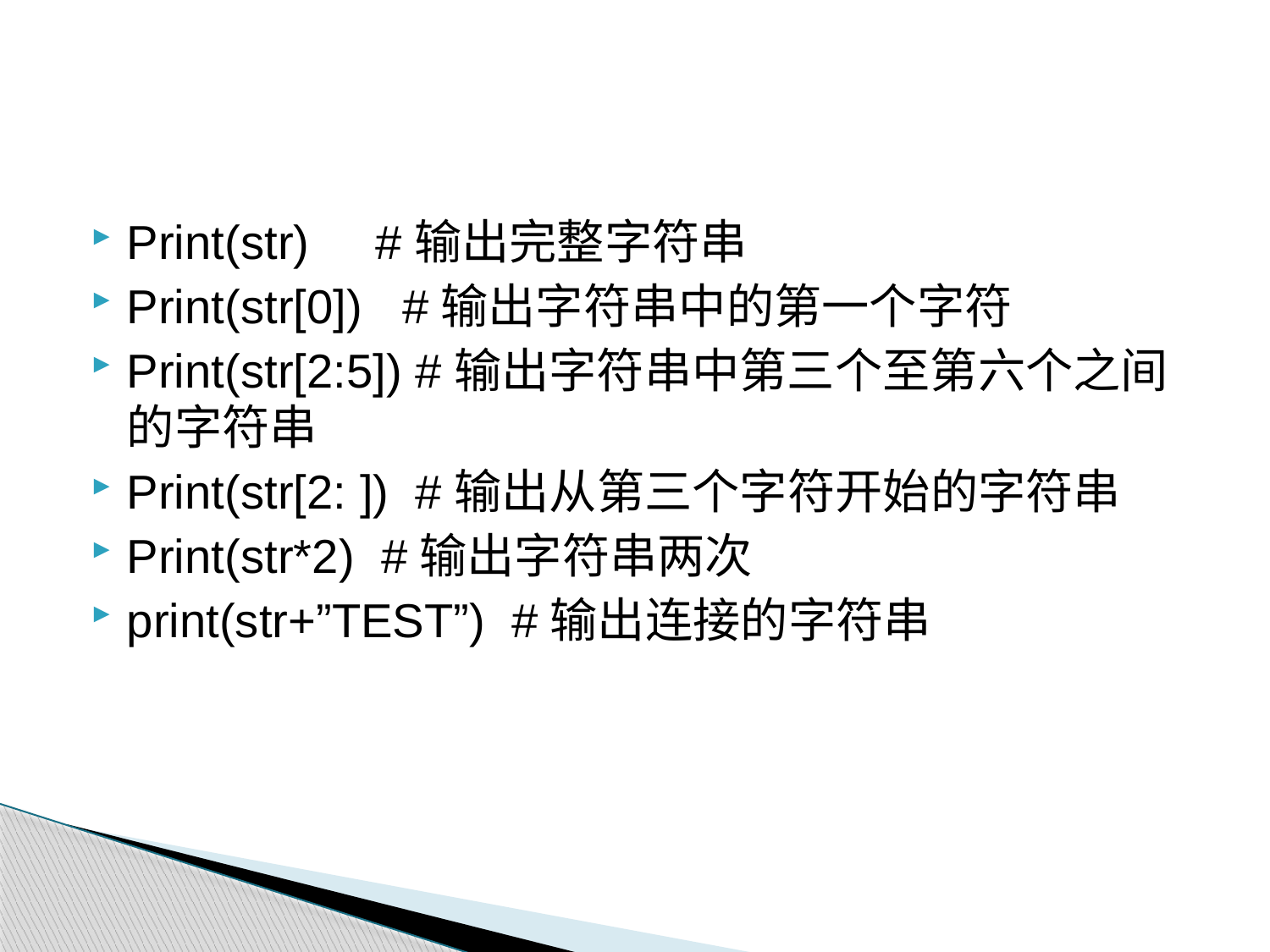

#
Print(str)     #输出完整字符串
Print(str[0])   #输出字符串中的第一个字符
Print(str[2:5]) #输出字符串中第三个至第六个之间的字符串
Print(str[2: ])  #输出从第三个字符开始的字符串
Print(str*2)  #输出字符串两次
print(str+”TEST”)  #输出连接的字符串